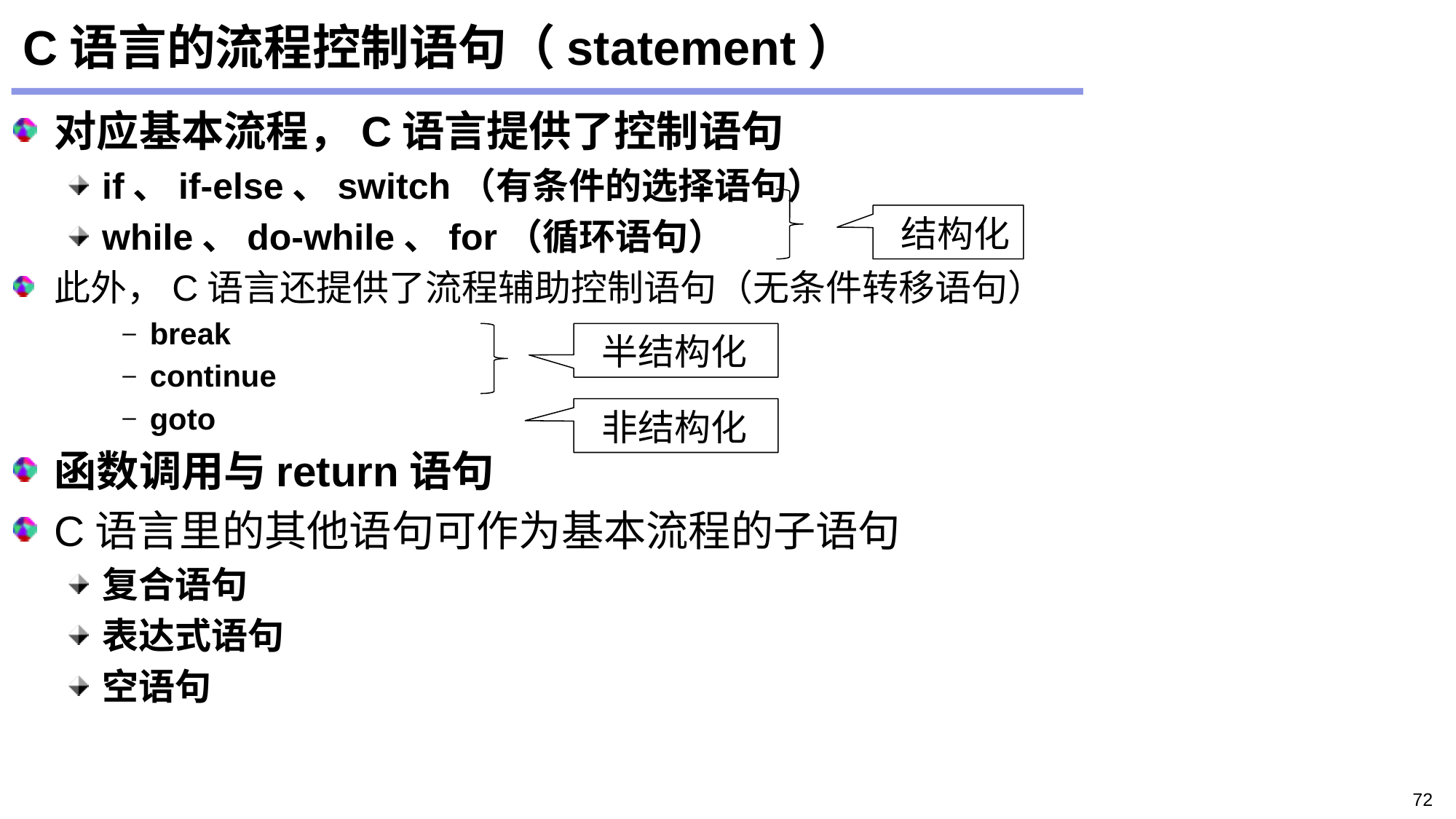

# C语言的流程控制语句（statement）
对应基本流程，C语言提供了控制语句
if、if-else、switch（有条件的选择语句）
while、do-while、for（循环语句）
此外，C语言还提供了流程辅助控制语句（无条件转移语句）
break
continue
goto
函数调用与return语句
C语言里的其他语句可作为基本流程的子语句
复合语句
表达式语句
空语句

 结构化

 半结构化
 非结构化
72